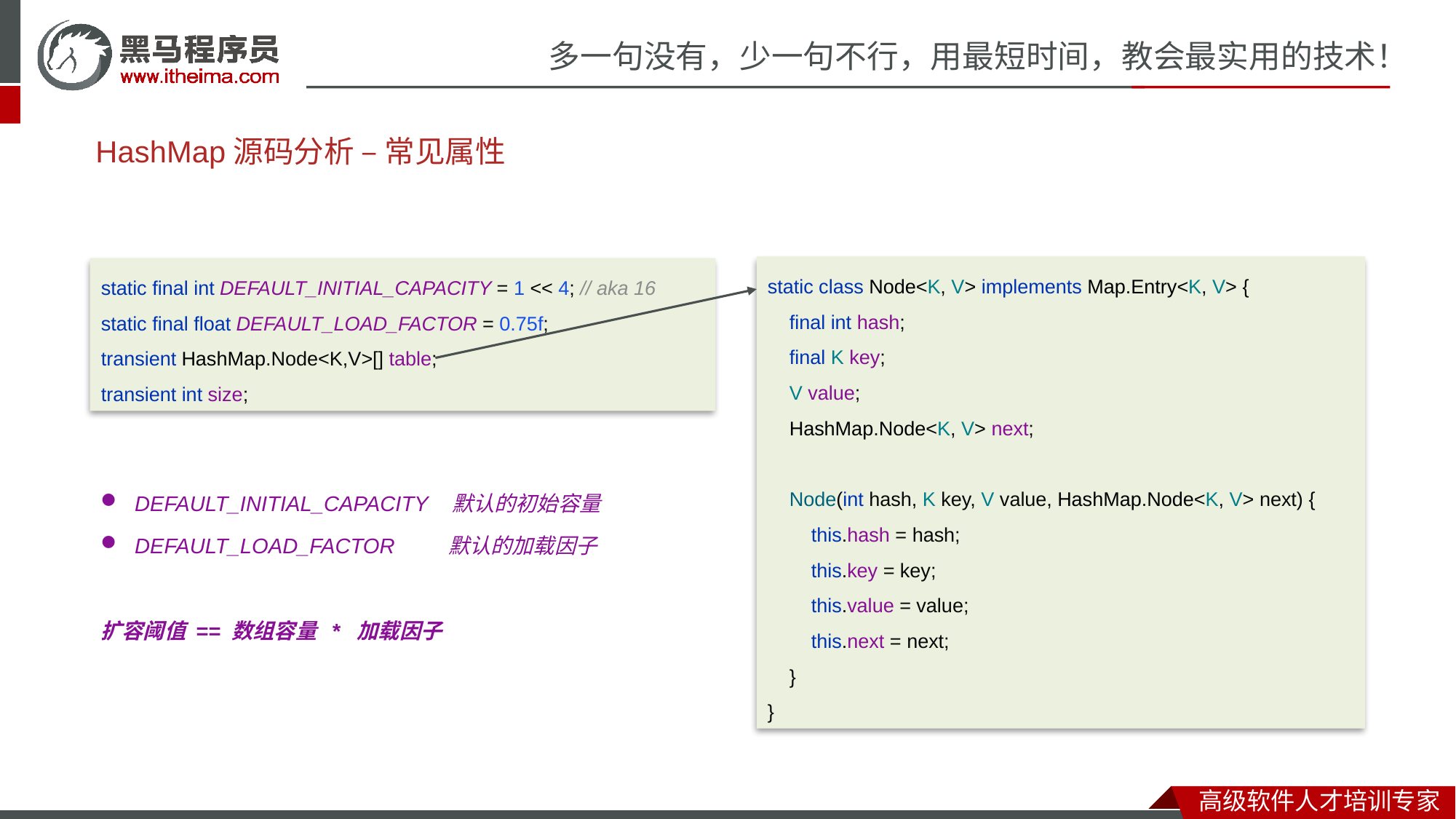

# HashMap源码分析 – 常见属性
static class Node<K, V> implements Map.Entry<K, V> {
    final int hash;
    final K key;
    V value;
    HashMap.Node<K, V> next;
    Node(int hash, K key, V value, HashMap.Node<K, V> next) {
        this.hash = hash;
        this.key = key;
        this.value = value;
        this.next = next;
    }
}
static final int DEFAULT_INITIAL_CAPACITY = 1 << 4; // aka 16
static final float DEFAULT_LOAD_FACTOR = 0.75f;
transient HashMap.Node<K,V>[] table;
transient int size;
DEFAULT_INITIAL_CAPACITY   默认的初始容量
DEFAULT_LOAD_FACTOR        默认的加载因子

扩容阈值 == 数组容量  *  加载因子